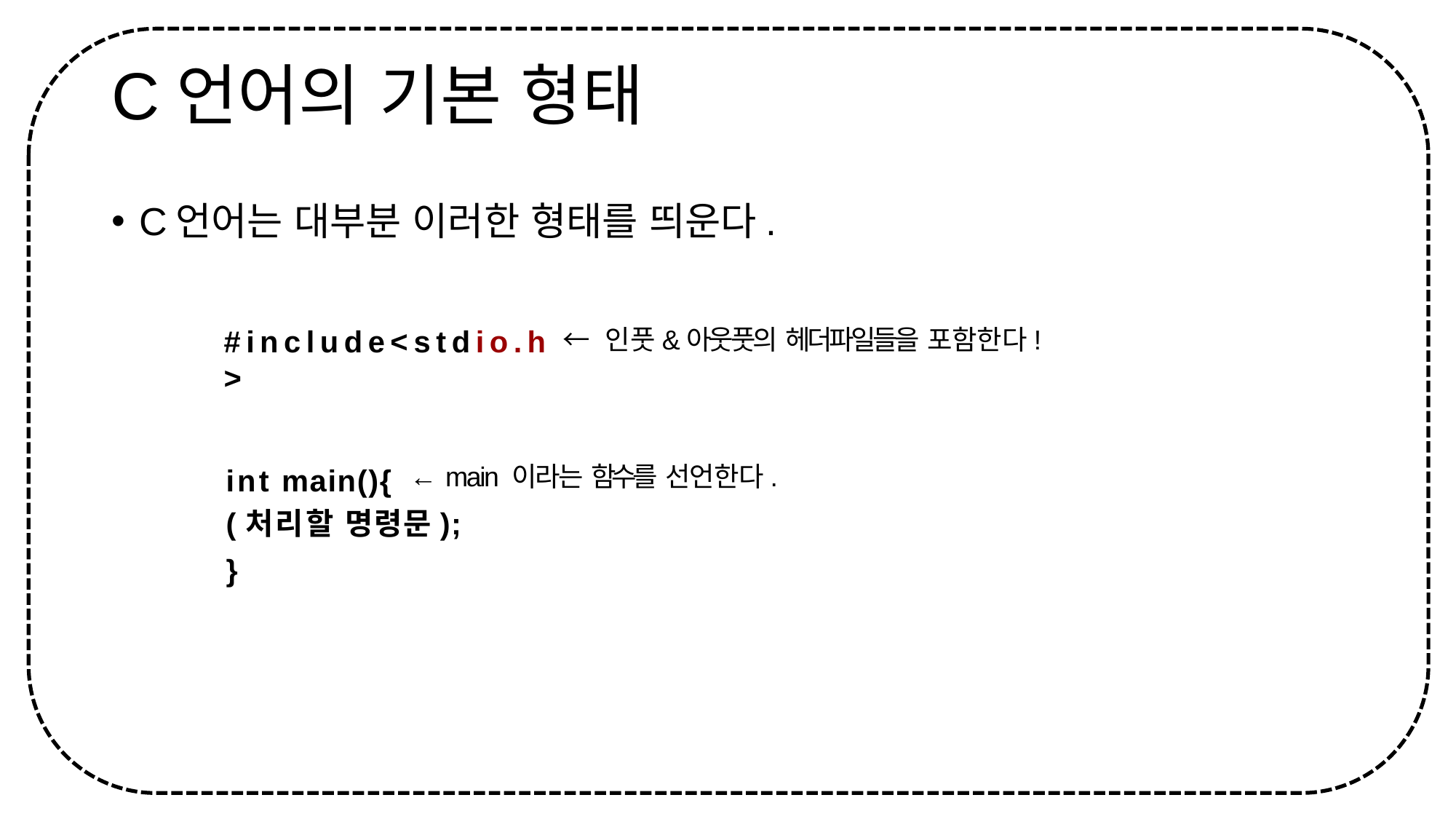

# C언어의 기본 형태
C언어는 대부분 이러한 형태를 띄운다.
#include<stdio.h>
← 인풋&아웃풋의 헤더파일들을 포함한다!
int main(){
(처리할 명령문);
}
← main 이라는 함수를 선언한다.